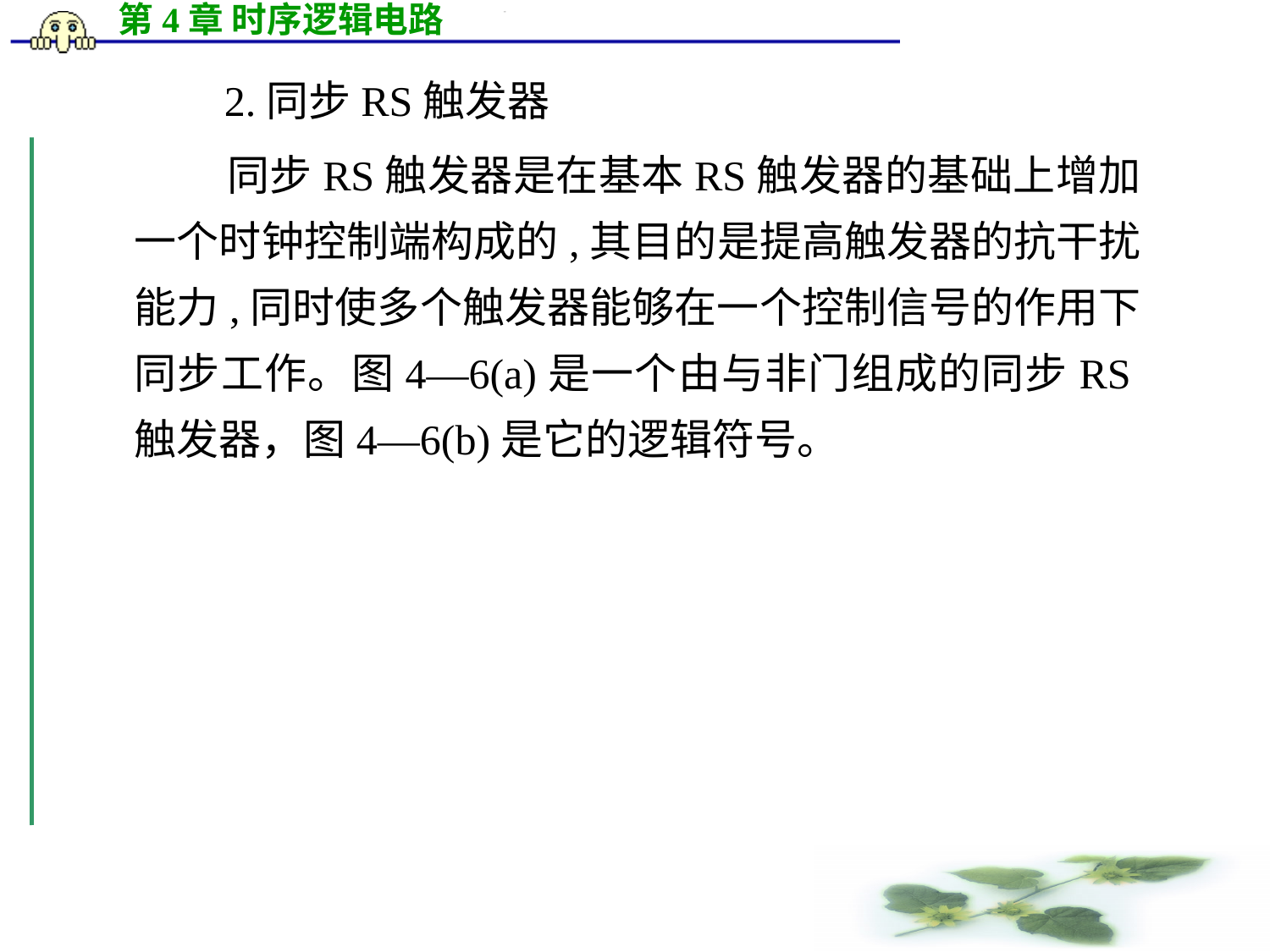

2.同步RS触发器
             同步RS触发器是在基本RS触发器的基础上增加一个时钟控制端构成的,其目的是提高触发器的抗干扰能力,同时使多个触发器能够在一个控制信号的作用下同步工作。图4―6(a)是一个由与非门组成的同步RS触发器，图4―6(b)是它的逻辑符号。